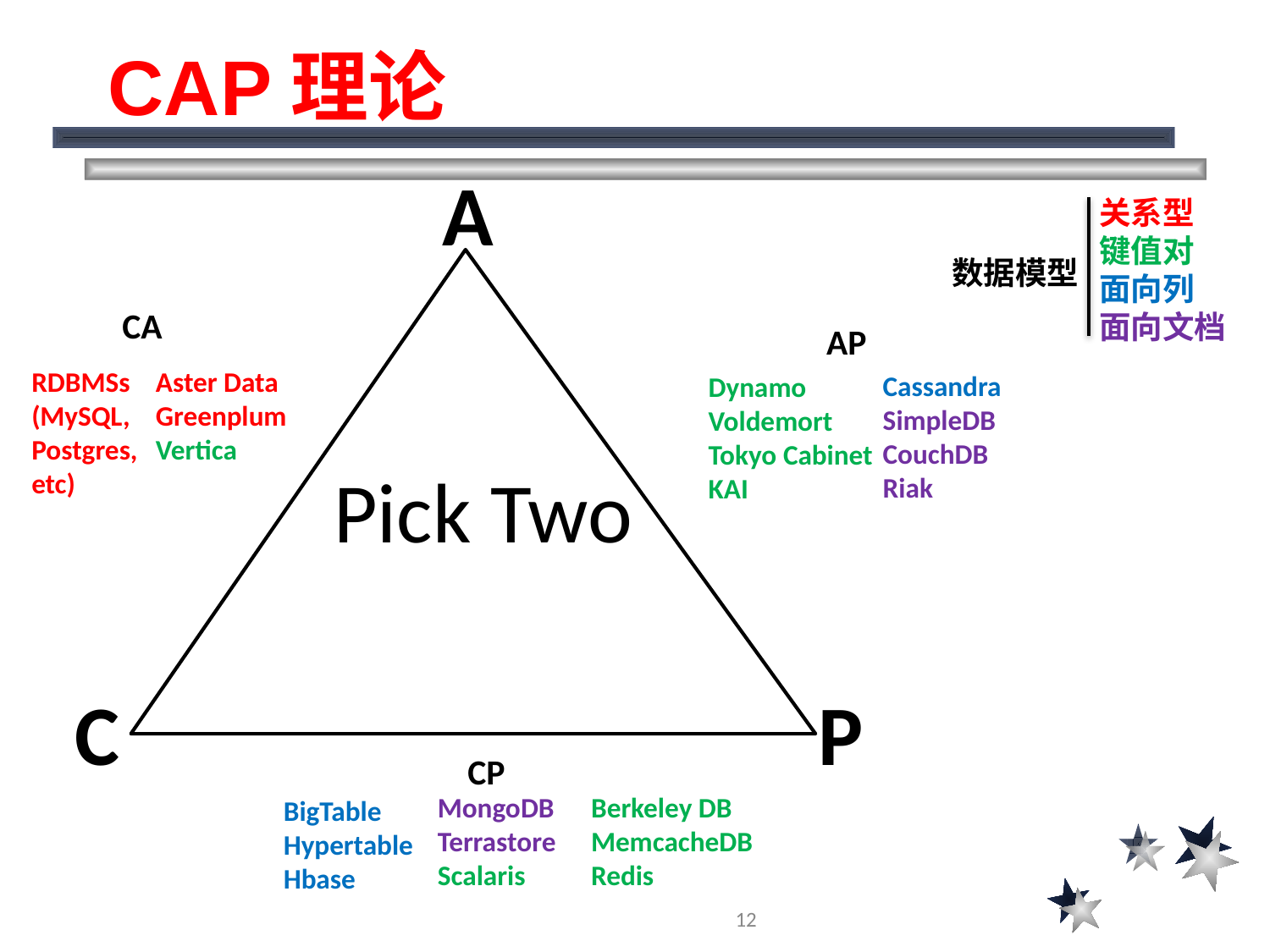

# CAP理论
A
关系型
键值对
面向列
面向文档
数据模型

CA
AP
RDBMSs
(MySQL,
Postgres,
etc)
Aster Data
Greenplum
Vertica
Cassandra
SimpleDB
CouchDB
Riak
Dynamo
Voldemort
Tokyo Cabinet
KAI
Pick Two
C
P
CP
MongoDB
Terrastore
Scalaris
Berkeley DB
MemcacheDB
Redis
BigTable
Hypertable
Hbase
12